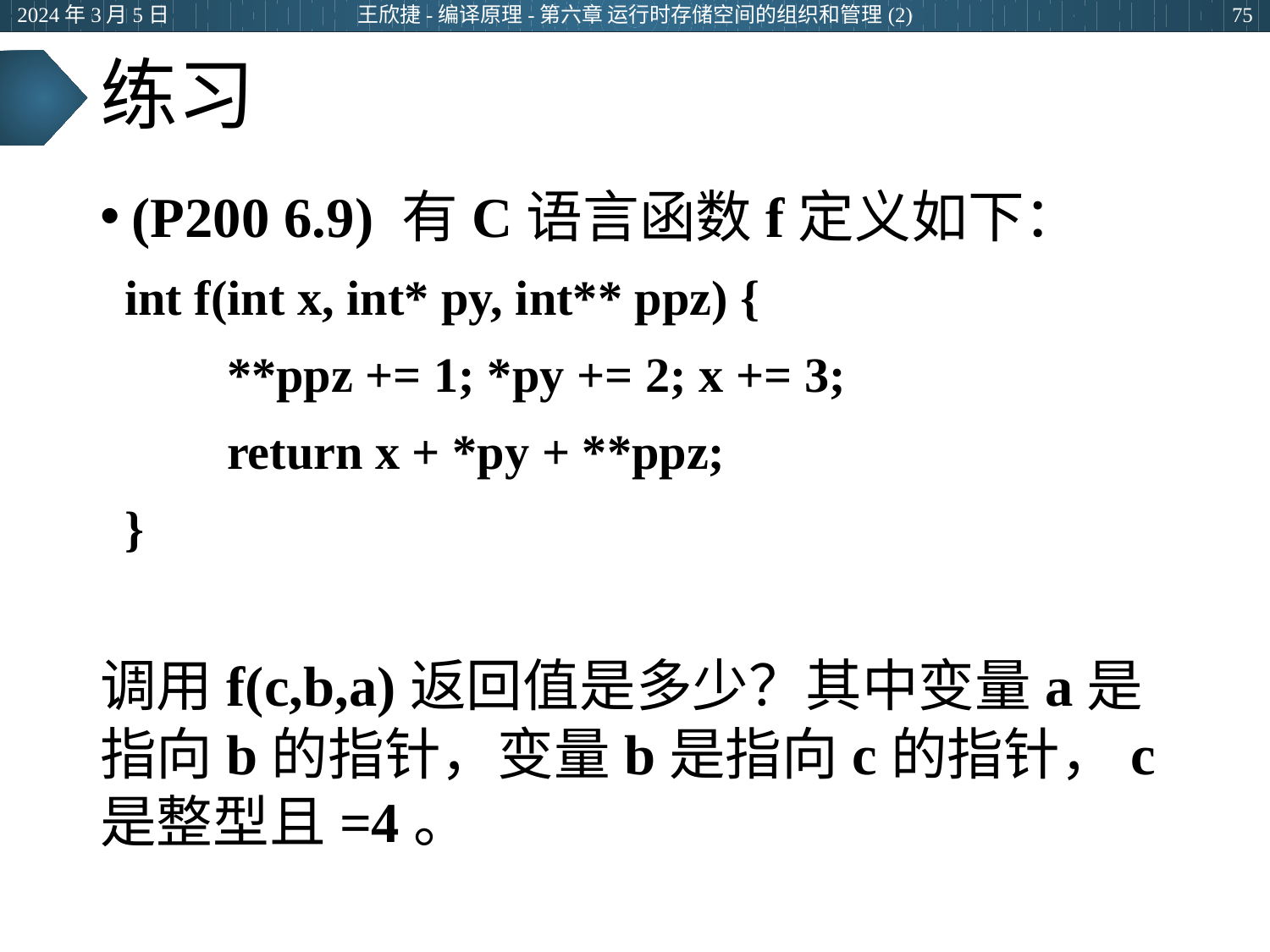

王欣捷-编译原理-第六章 运行时存储空间的组织和管理(2)
2024年3月5日
75
# 练习
(P200 6.9) 有C语言函数f定义如下：
  int f(int x, int* py, int** ppz) {
  	**ppz += 1; *py += 2; x += 3;
	return x + *py + **ppz;
  }

调用f(c,b,a)返回值是多少？其中变量a是指向b的指针，变量b是指向c的指针，c是整型且=4。